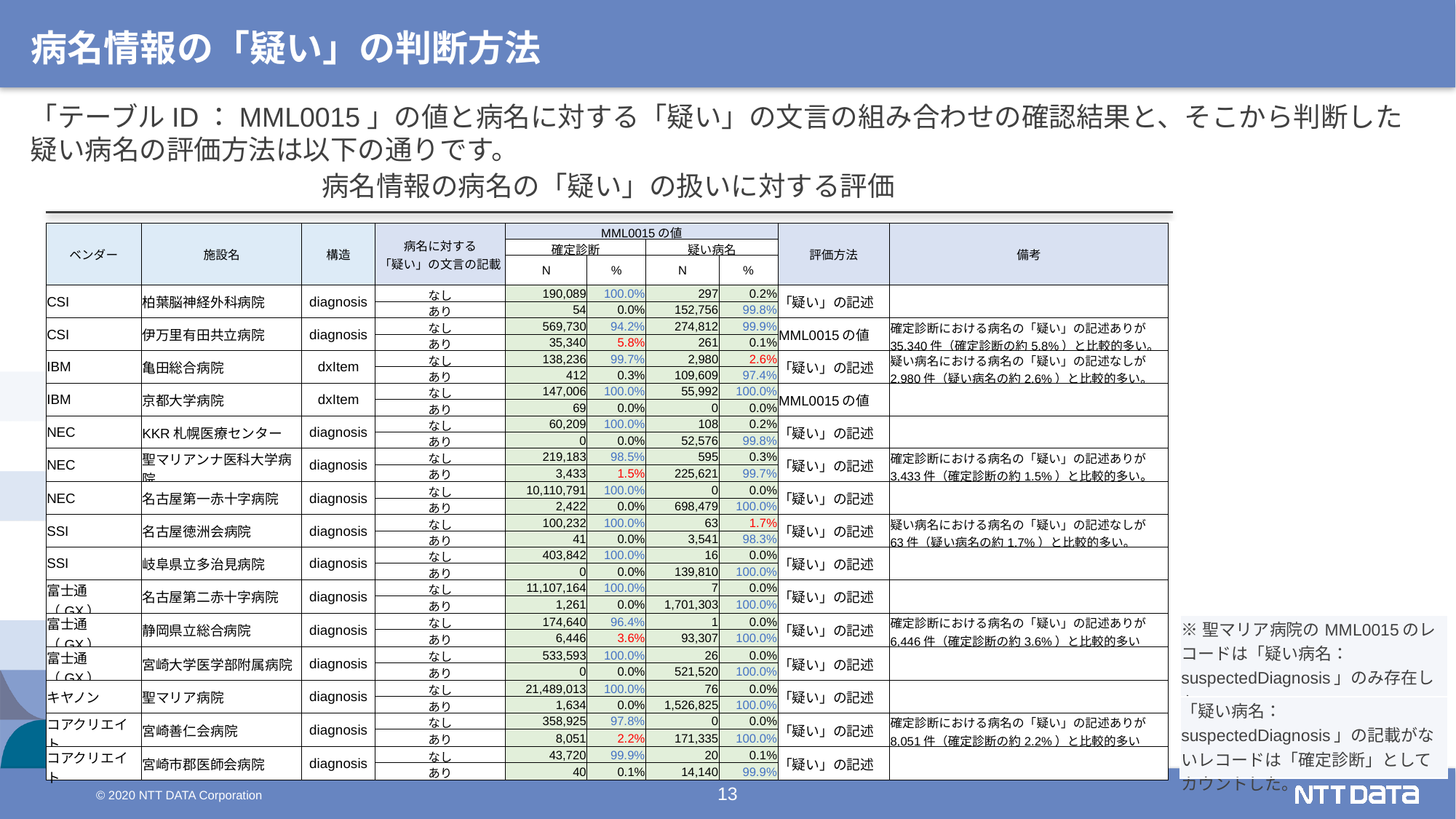

# 病名情報の「疑い」の判断方法
「テーブルID：MML0015」の値と病名に対する「疑い」の文言の組み合わせの確認結果と、そこから判断した疑い病名の評価方法は以下の通りです。
病名情報の病名の「疑い」の扱いに対する評価
| ベンダー | 施設名 | 構造 | 病名に対する 「疑い」の文言の記載 | MML0015の値 |  |  |  | 評価方法 | 備考 |
| --- | --- | --- | --- | --- | --- | --- | --- | --- | --- |
|  |  |  |  | 確定診断 |  | 疑い病名 |  |  |  |
|  |  |  |  | N | % | N | % |  |  |
| CSI | 柏葉脳神経外科病院 | diagnosis | なし | 190,089 | 100.0% | 297 | 0.2% | 「疑い」の記述 |  |
|  |  |  | あり | 54 | 0.0% | 152,756 | 99.8% |  |  |
| CSI | 伊万里有田共立病院 | diagnosis | なし | 569,730 | 94.2% | 274,812 | 99.9% | MML0015の値 | 確定診断における病名の「疑い」の記述ありが 35,340件（確定診断の約5.8%）と比較的多い。 |
|  |  |  | あり | 35,340 | 5.8% | 261 | 0.1% |  |  |
| IBM | 亀田総合病院 | dxItem | なし | 138,236 | 99.7% | 2,980 | 2.6% | 「疑い」の記述 | 疑い病名における病名の「疑い」の記述なしが 2,980件（疑い病名の約2.6%）と比較的多い。 |
|  |  |  | あり | 412 | 0.3% | 109,609 | 97.4% |  |  |
| IBM | 京都大学病院 | dxItem | なし | 147,006 | 100.0% | 55,992 | 100.0% | MML0015の値 |  |
|  |  |  | あり | 69 | 0.0% | 0 | 0.0% |  |  |
| NEC | KKR札幌医療センター | diagnosis | なし | 60,209 | 100.0% | 108 | 0.2% | 「疑い」の記述 |  |
|  |  |  | あり | 0 | 0.0% | 52,576 | 99.8% |  |  |
| NEC | 聖マリアンナ医科大学病院 | diagnosis | なし | 219,183 | 98.5% | 595 | 0.3% | 「疑い」の記述 | 確定診断における病名の「疑い」の記述ありが 3,433件（確定診断の約1.5%）と比較的多い。 |
|  |  |  | あり | 3,433 | 1.5% | 225,621 | 99.7% |  |  |
| NEC | 名古屋第一赤十字病院 | diagnosis | なし | 10,110,791 | 100.0% | 0 | 0.0% | 「疑い」の記述 |  |
|  |  |  | あり | 2,422 | 0.0% | 698,479 | 100.0% |  |  |
| SSI | 名古屋徳洲会病院 | diagnosis | なし | 100,232 | 100.0% | 63 | 1.7% | 「疑い」の記述 | 疑い病名における病名の「疑い」の記述なしが 63件（疑い病名の約1.7%）と比較的多い。 |
|  |  |  | あり | 41 | 0.0% | 3,541 | 98.3% |  |  |
| SSI | 岐阜県立多治見病院 | diagnosis | なし | 403,842 | 100.0% | 16 | 0.0% | 「疑い」の記述 |  |
|  |  |  | あり | 0 | 0.0% | 139,810 | 100.0% |  |  |
| 富士通（GX） | 名古屋第二赤十字病院 | diagnosis | なし | 11,107,164 | 100.0% | 7 | 0.0% | 「疑い」の記述 |  |
|  |  |  | あり | 1,261 | 0.0% | 1,701,303 | 100.0% |  |  |
| 富士通（GX） | 静岡県立総合病院 | diagnosis | なし | 174,640 | 96.4% | 1 | 0.0% | 「疑い」の記述 | 確定診断における病名の「疑い」の記述ありが 6,446件（確定診断の約3.6%）と比較的多い |
|  |  |  | あり | 6,446 | 3.6% | 93,307 | 100.0% |  |  |
| 富士通（GX） | 宮崎大学医学部附属病院 | diagnosis | なし | 533,593 | 100.0% | 26 | 0.0% | 「疑い」の記述 |  |
|  |  |  | あり | 0 | 0.0% | 521,520 | 100.0% |  |  |
| キヤノン | 聖マリア病院 | diagnosis | なし | 21,489,013 | 100.0% | 76 | 0.0% | 「疑い」の記述 |  |
|  |  |  | あり | 1,634 | 0.0% | 1,526,825 | 100.0% |  |  |
| コアクリエイト | 宮崎善仁会病院 | diagnosis | なし | 358,925 | 97.8% | 0 | 0.0% | 「疑い」の記述 | 確定診断における病名の「疑い」の記述ありが 8,051件（確定診断の約2.2%）と比較的多い |
|  |  |  | あり | 8,051 | 2.2% | 171,335 | 100.0% |  |  |
| コアクリエイト | 宮崎市郡医師会病院 | diagnosis | なし | 43,720 | 99.9% | 20 | 0.1% | 「疑い」の記述 |  |
|  |  |  | あり | 40 | 0.1% | 14,140 | 99.9% |  |  |
| ※聖マリア病院のMML0015のレコードは「疑い病名：suspectedDiagnosis」のみ存在した。 |
| --- |
| 「疑い病名：suspectedDiagnosis」の記載がないレコードは「確定診断」としてカウントした。 |